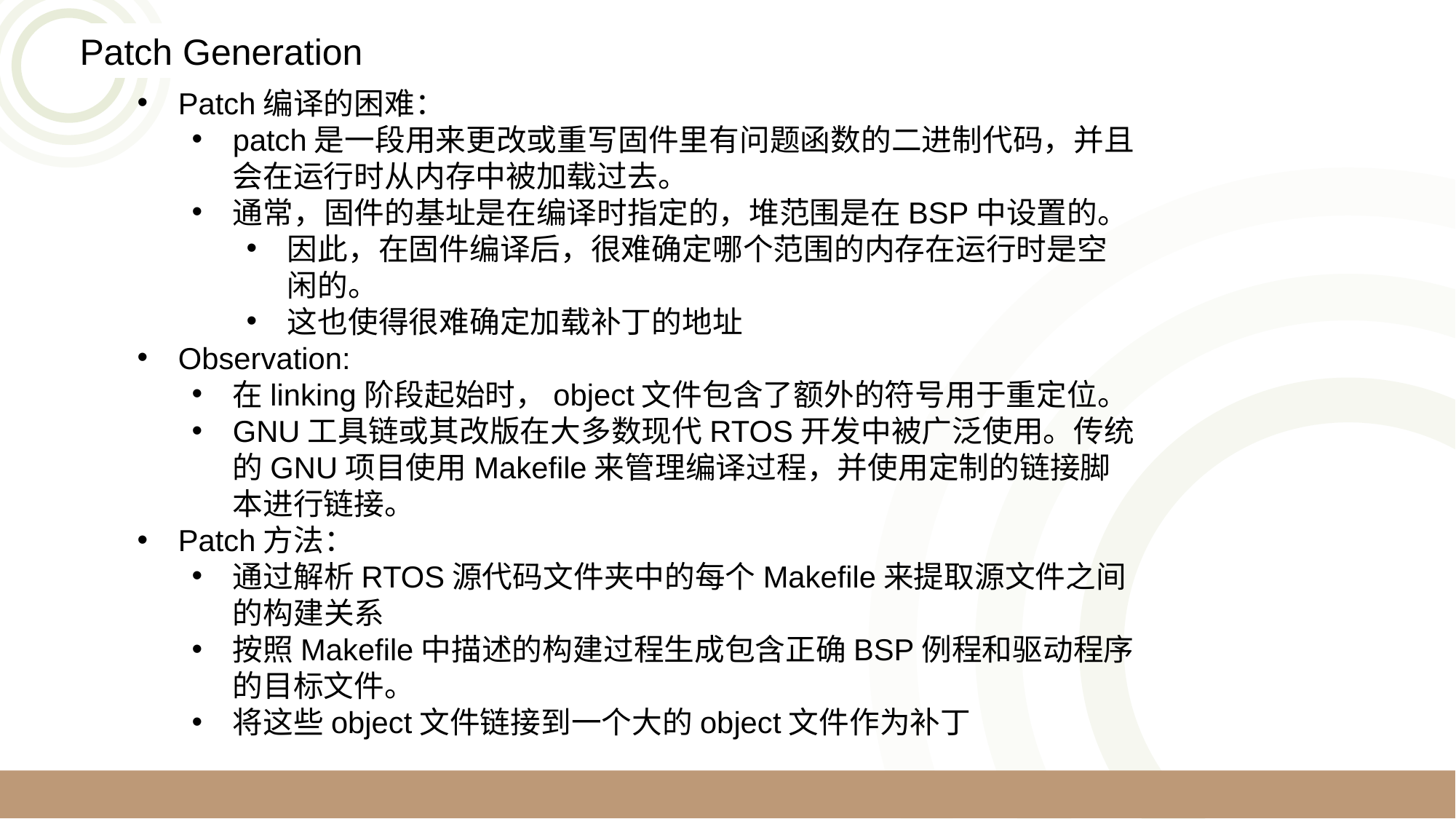

Patch Generation

Patch编译的困难：
patch是一段用来更改或重写固件里有问题函数的二进制代码，并且会在运行时从内存中被加载过去。
通常，固件的基址是在编译时指定的，堆范围是在BSP中设置的。
因此，在固件编译后，很难确定哪个范围的内存在运行时是空闲的。
这也使得很难确定加载补丁的地址
Observation:
在linking阶段起始时，object文件包含了额外的符号用于重定位。
GNU工具链或其改版在大多数现代RTOS开发中被广泛使用。传统的GNU项目使用Makefile来管理编译过程，并使用定制的链接脚本进行链接。
Patch方法：
通过解析RTOS源代码文件夹中的每个Makefile来提取源文件之间的构建关系
按照Makefile中描述的构建过程生成包含正确BSP例程和驱动程序的目标文件。
将这些object文件链接到一个大的object文件作为补丁